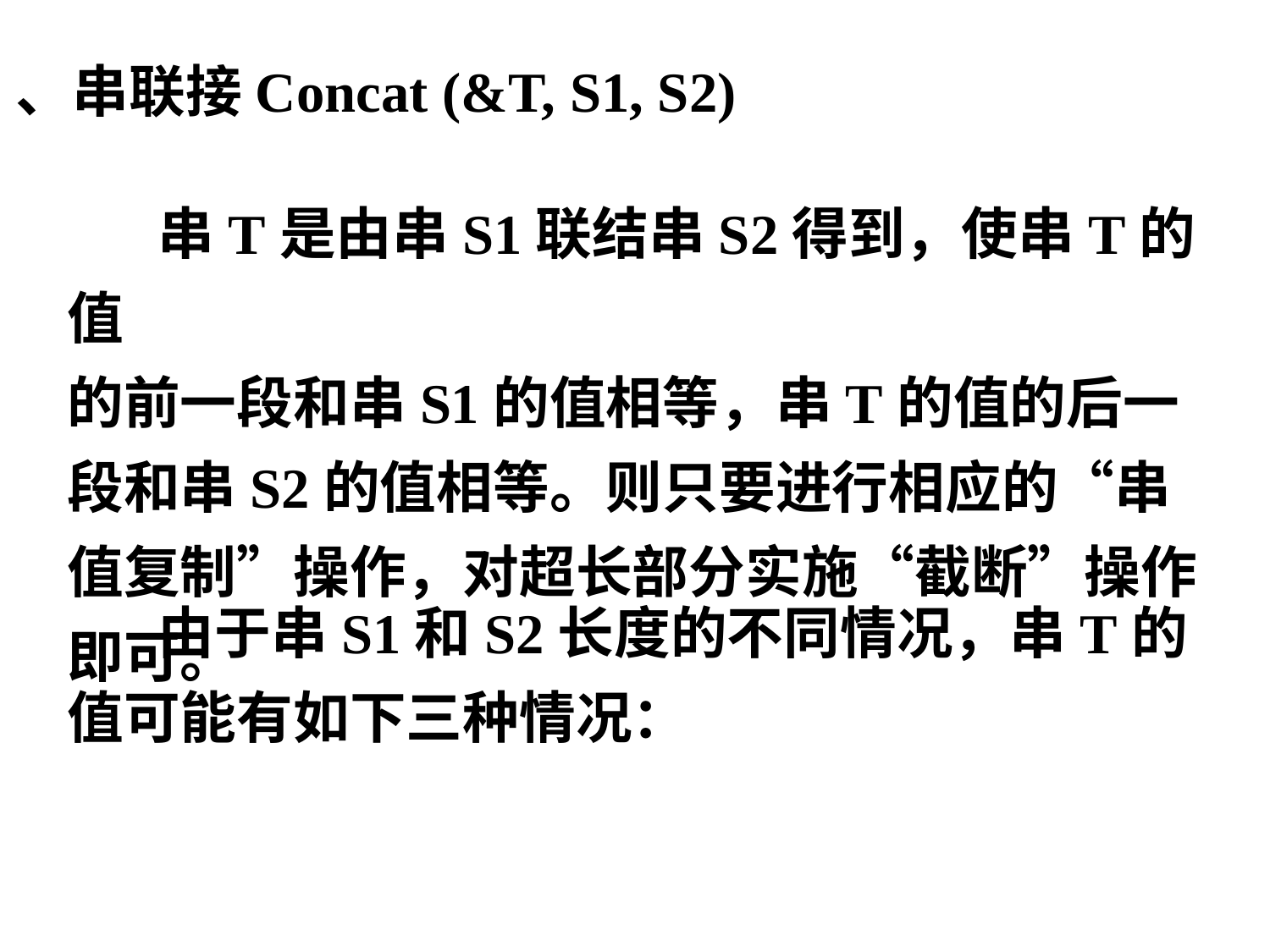

9、串联接Concat (&T, S1, S2)
      串T是由串S1联结串S2得到，使串T的值
的前一段和串S1的值相等，串T的值的后一段和串S2的值相等。则只要进行相应的“串值复制”操作，对超长部分实施“截断”操作即可。
      由于串S1和S2长度的不同情况，串T的值可能有如下三种情况：